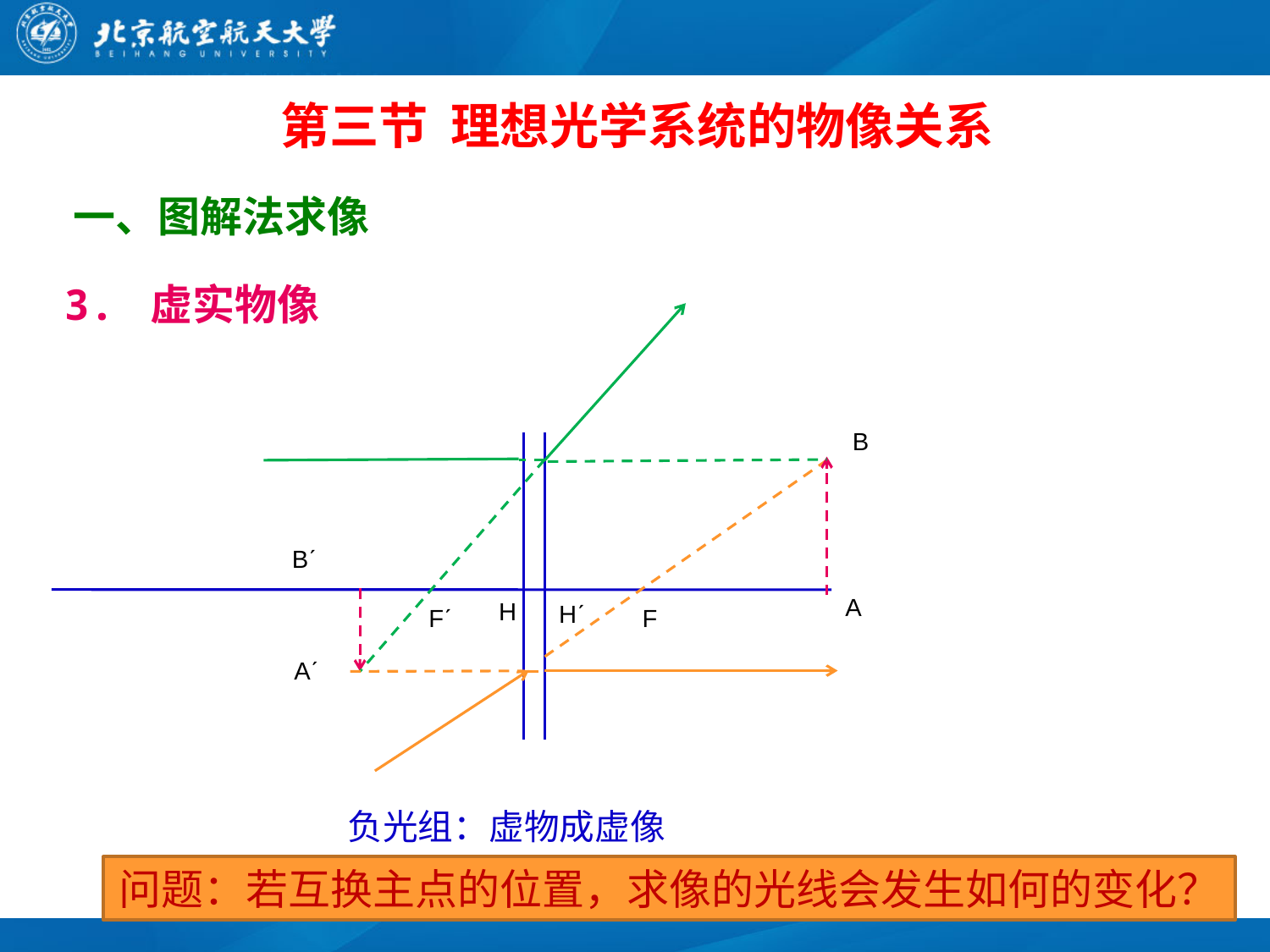

第三节  理想光学系统的物像关系

一、图解法求像
3. 虚实物像
B
Bˊ
A
H
Hˊ
F
Fˊ
Aˊ
负光组：虚物成虚像
问题：若互换主点的位置，求像的光线会发生如何的变化？